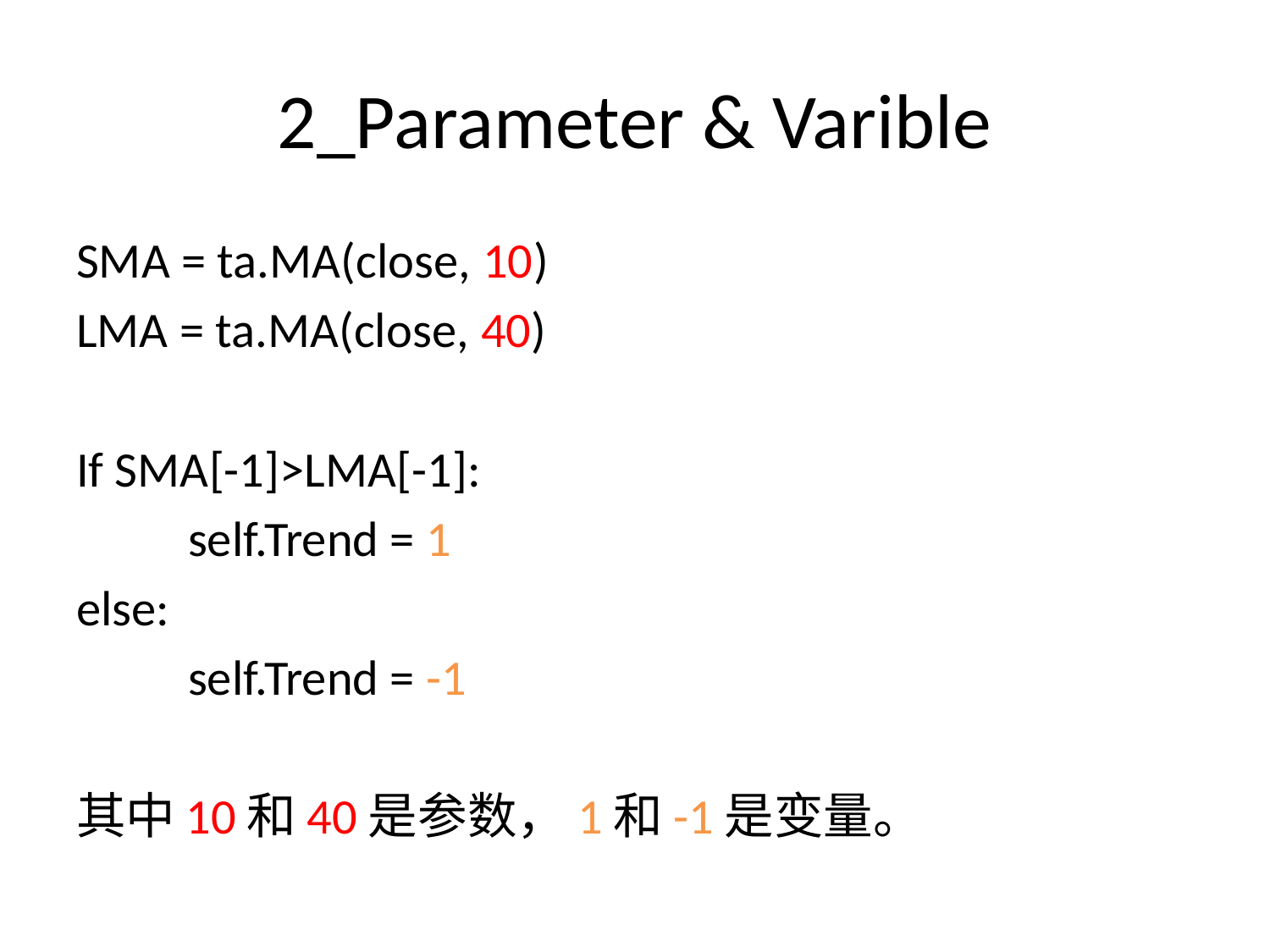

# 2_Parameter & Varible
SMA = ta.MA(close, 10)
LMA = ta.MA(close, 40)

If SMA[-1]>LMA[-1]:
	self.Trend = 1
else:
	self.Trend = -1

其中10和40是参数，1和-1是变量。